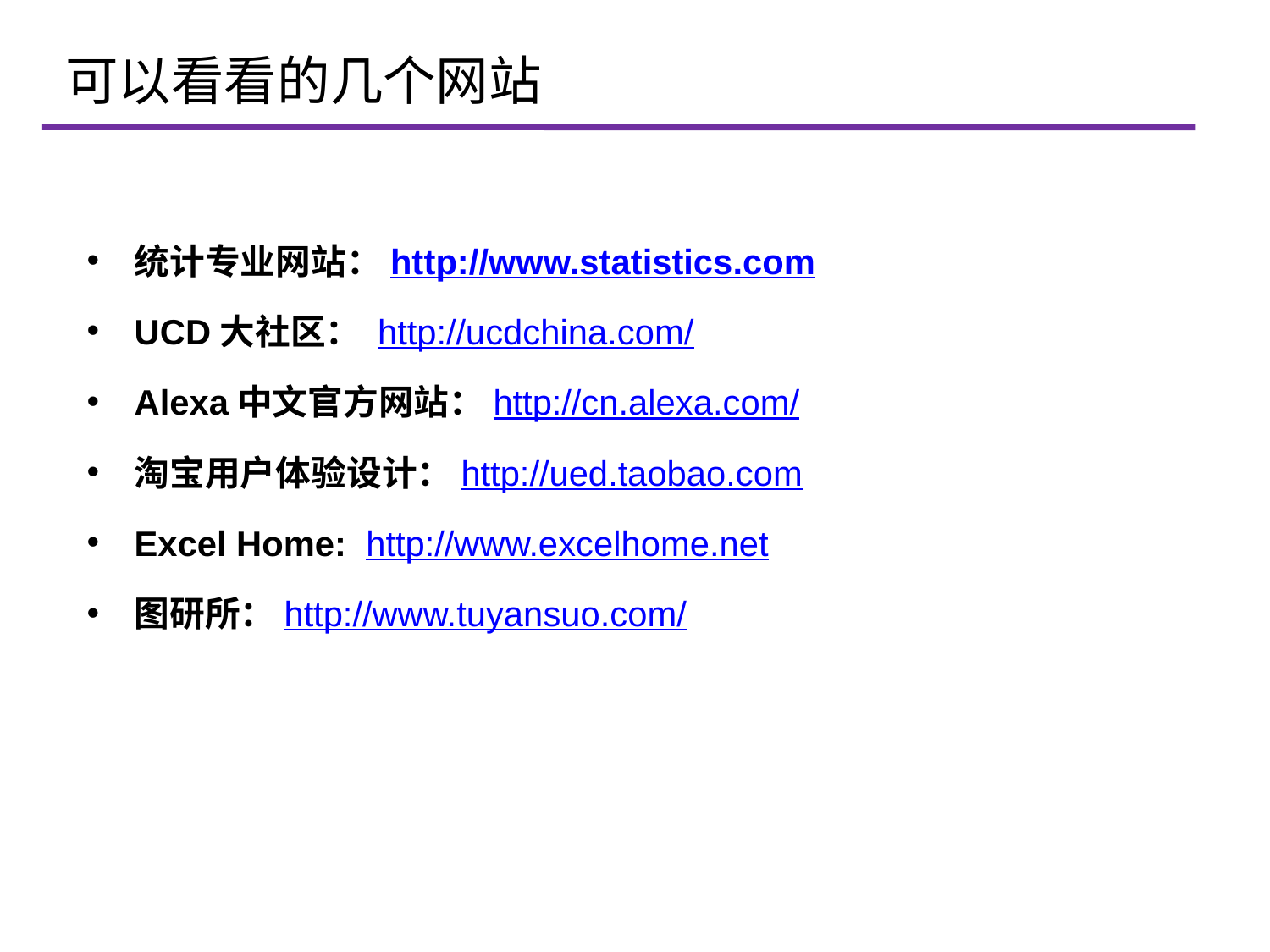

# 可以看看的几个网站
统计专业网站：http://www.statistics.com
UCD大社区： http://ucdchina.com/
Alexa中文官方网站：http://cn.alexa.com/
淘宝用户体验设计：http://ued.taobao.com
Excel Home:  http://www.excelhome.net
图研所：http://www.tuyansuo.com/